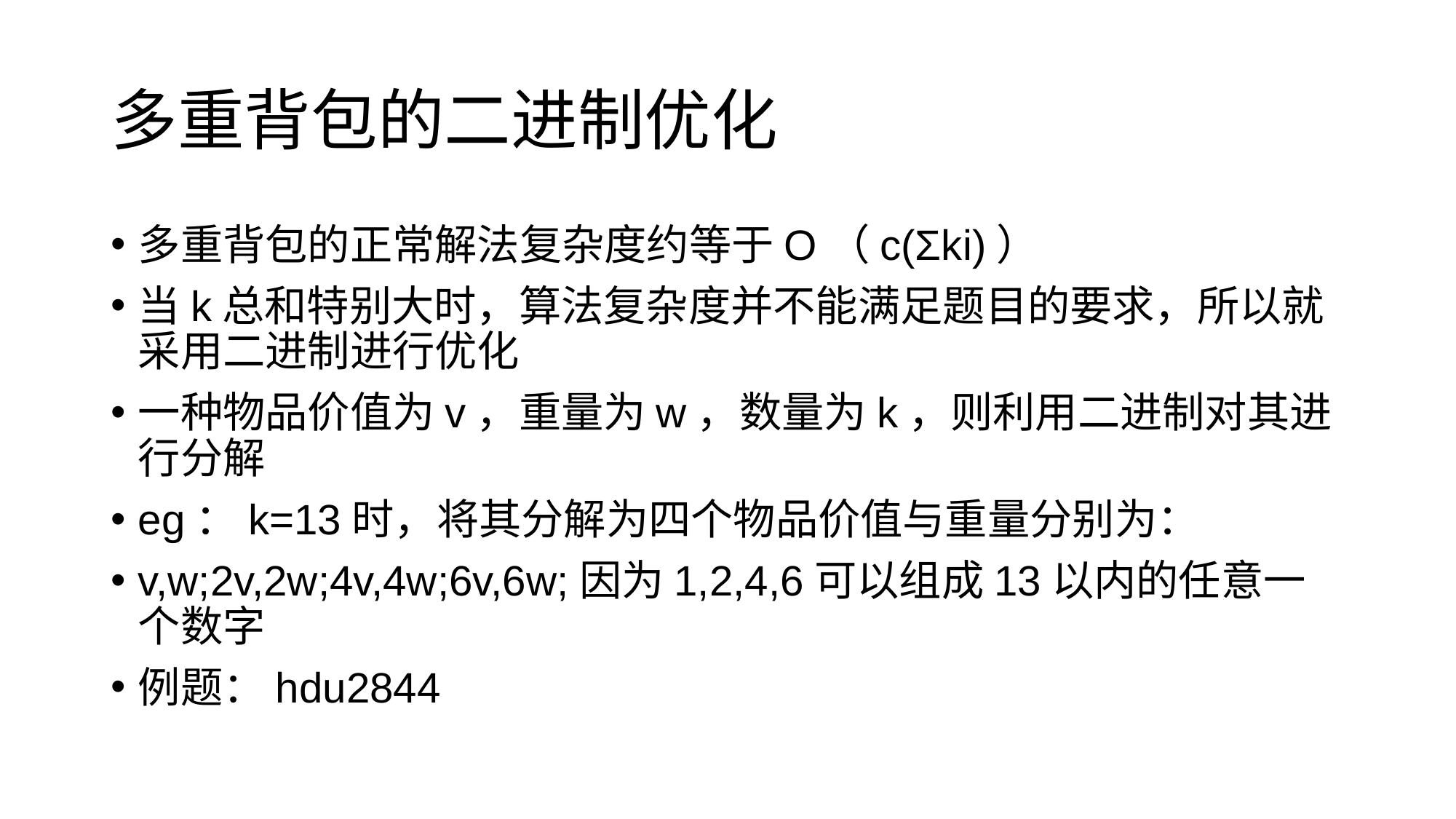

# 多重背包的二进制优化
多重背包的正常解法复杂度约等于O（c(Σki)）
当k总和特别大时，算法复杂度并不能满足题目的要求，所以就采用二进制进行优化
一种物品价值为v，重量为w，数量为k，则利用二进制对其进行分解
eg：k=13时，将其分解为四个物品价值与重量分别为：
v,w;2v,2w;4v,4w;6v,6w;因为1,2,4,6可以组成13以内的任意一个数字
例题：hdu2844